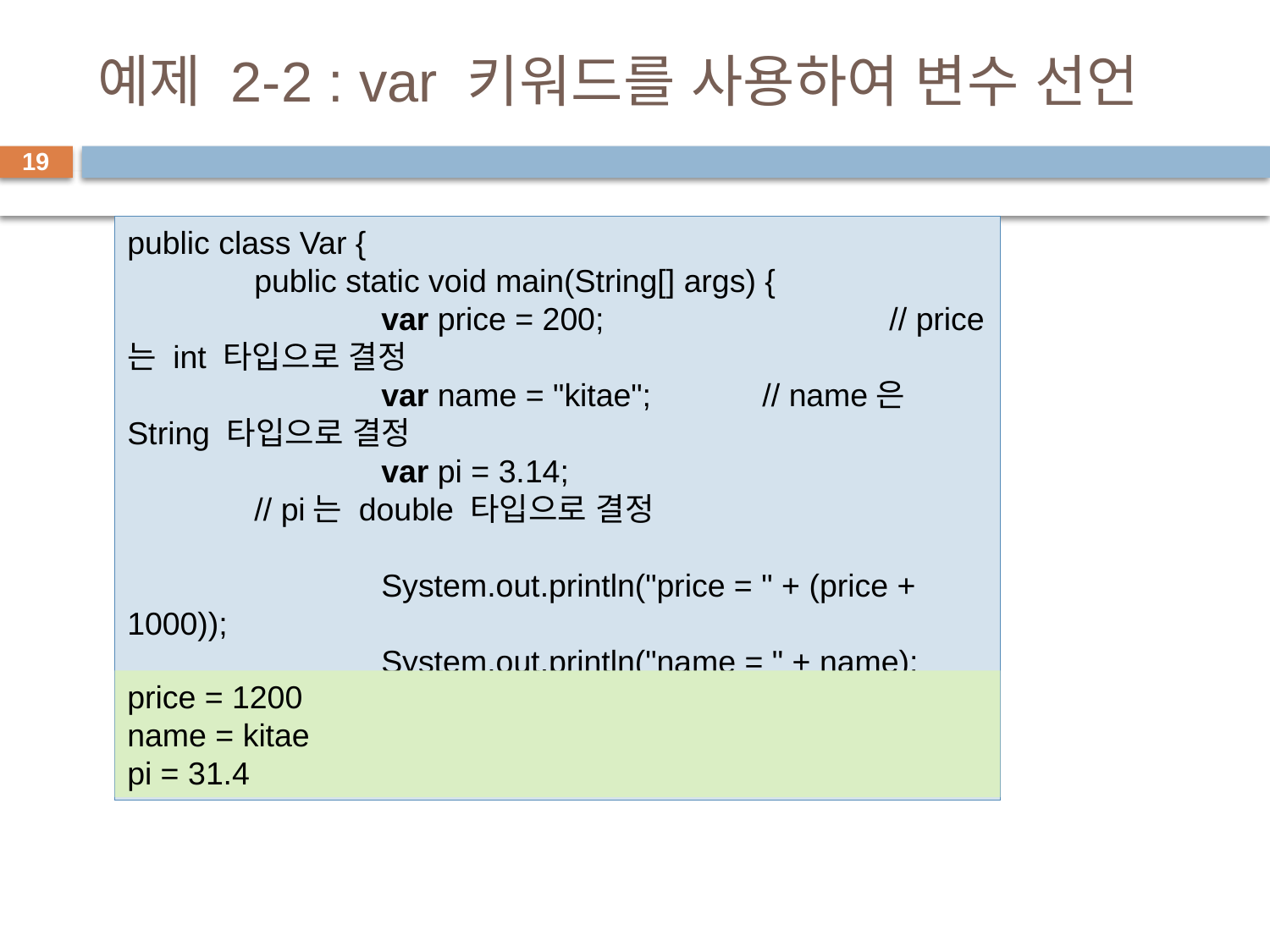

# 예제 2-2 : var 키워드를 사용하여 변수 선언
19
public class Var {
	public static void main(String[] args) {
		var price = 200; 			// price는 int 타입으로 결정
		var name = "kitae";	// name은 String 타입으로 결정
		var pi = 3.14; 				// pi는 double 타입으로 결정

		System.out.println("price = " + (price + 1000));
		System.out.println("name = " + name);
		System.out.println("pi = " + pi*10);
	}
}
price = 1200
name = kitae
pi = 31.4